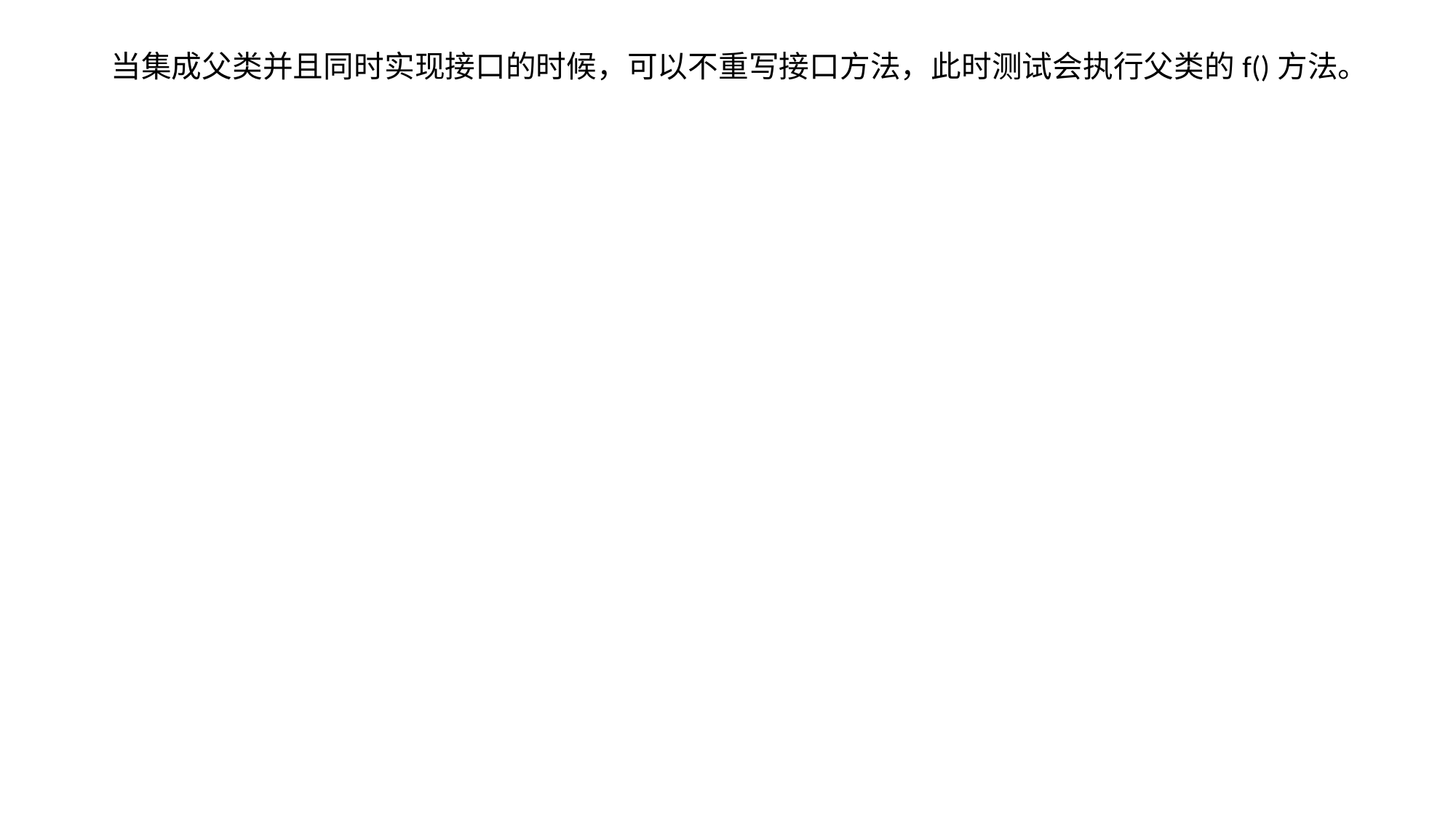

当集成父类并且同时实现接口的时候，可以不重写接口方法，此时测试会执行父类的f()方法。